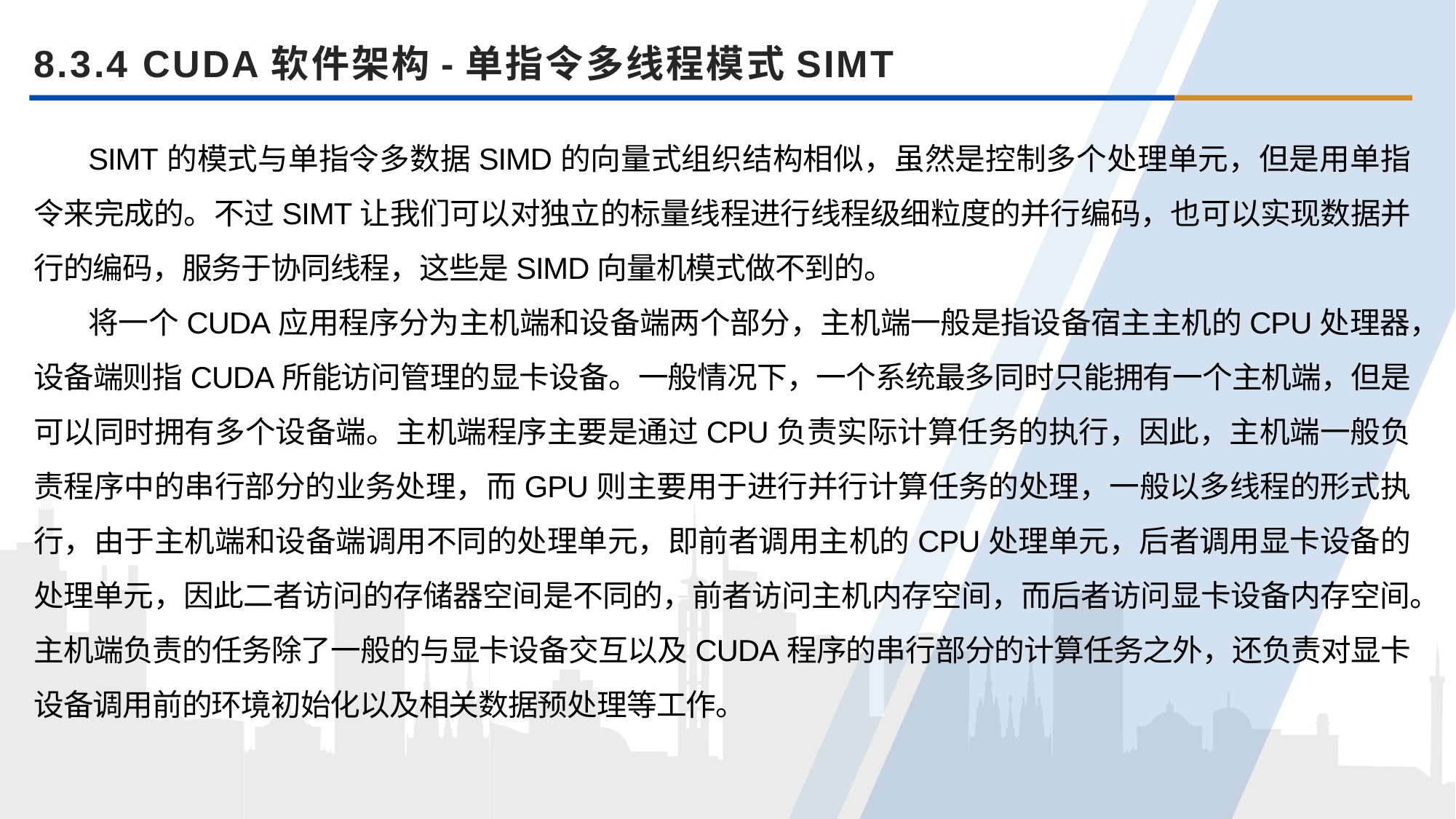

8.3.4 CUDA软件架构-单指令多线程模式SIMT
SIMT的模式与单指令多数据SIMD的向量式组织结构相似，虽然是控制多个处理单元，但是用单指令来完成的。不过SIMT让我们可以对独立的标量线程进行线程级细粒度的并行编码，也可以实现数据并行的编码，服务于协同线程，这些是SIMD向量机模式做不到的。
将一个CUDA应用程序分为主机端和设备端两个部分，主机端一般是指设备宿主主机的CPU处理器，设备端则指CUDA所能访问管理的显卡设备。一般情况下，一个系统最多同时只能拥有一个主机端，但是可以同时拥有多个设备端。主机端程序主要是通过CPU负责实际计算任务的执行，因此，主机端一般负责程序中的串行部分的业务处理，而GPU则主要用于进行并行计算任务的处理，一般以多线程的形式执行，由于主机端和设备端调用不同的处理单元，即前者调用主机的CPU处理单元，后者调用显卡设备的处理单元，因此二者访问的存储器空间是不同的，前者访问主机内存空间，而后者访问显卡设备内存空间。主机端负责的任务除了一般的与显卡设备交互以及CUDA程序的串行部分的计算任务之外，还负责对显卡设备调用前的环境初始化以及相关数据预处理等工作。